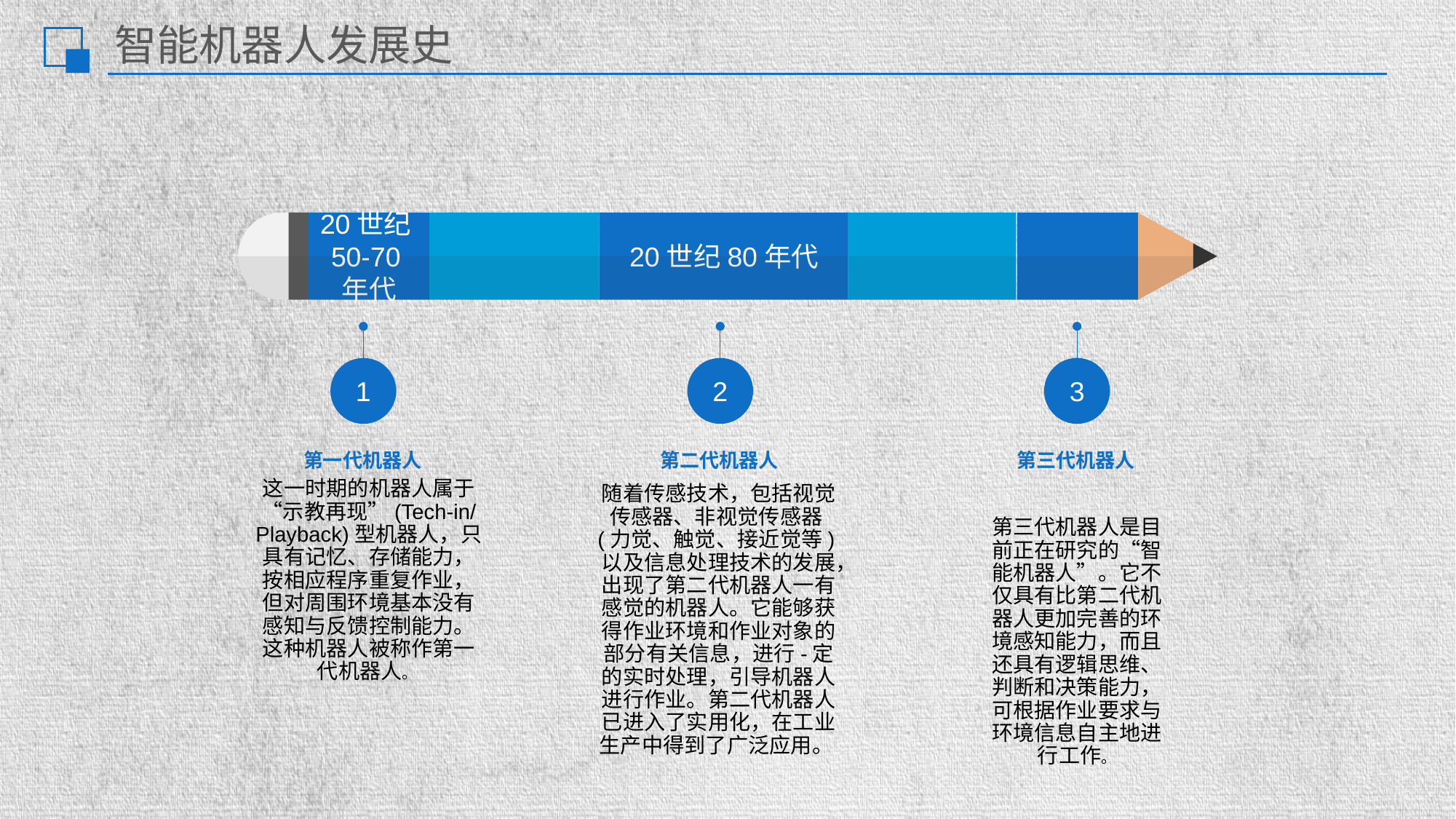

智能机器人发展史

20世纪50-70年代

20世纪80年代

1
2
3
第一代机器人
第二代机器人
第三代机器人
这一时期的机器人属于“示教再现”(Tech-in/Playback)型机器人，只具有记忆、存储能力，按相应程序重复作业，但对周围环境基本没有感知与反馈控制能力。这种机器人被称作第一代机器人。
随着传感技术，包括视觉传感器、非视觉传感器(力觉、触觉、接近觉等)以及信息处理技术的发展，出现了第二代机器人一有感觉的机器人。它能够获得作业环境和作业对象的部分有关信息，进行-定的实时处理，引导机器人进行作业。第二代机器人已进入了实用化，在工业生产中得到了广泛应用。
第三代机器人是目前正在研究的“智能机器人”。它不仅具有比第二代机器人更加完善的环境感知能力，而且还具有逻辑思维、判断和决策能力，可根据作业要求与环境信息自主地进行工作。